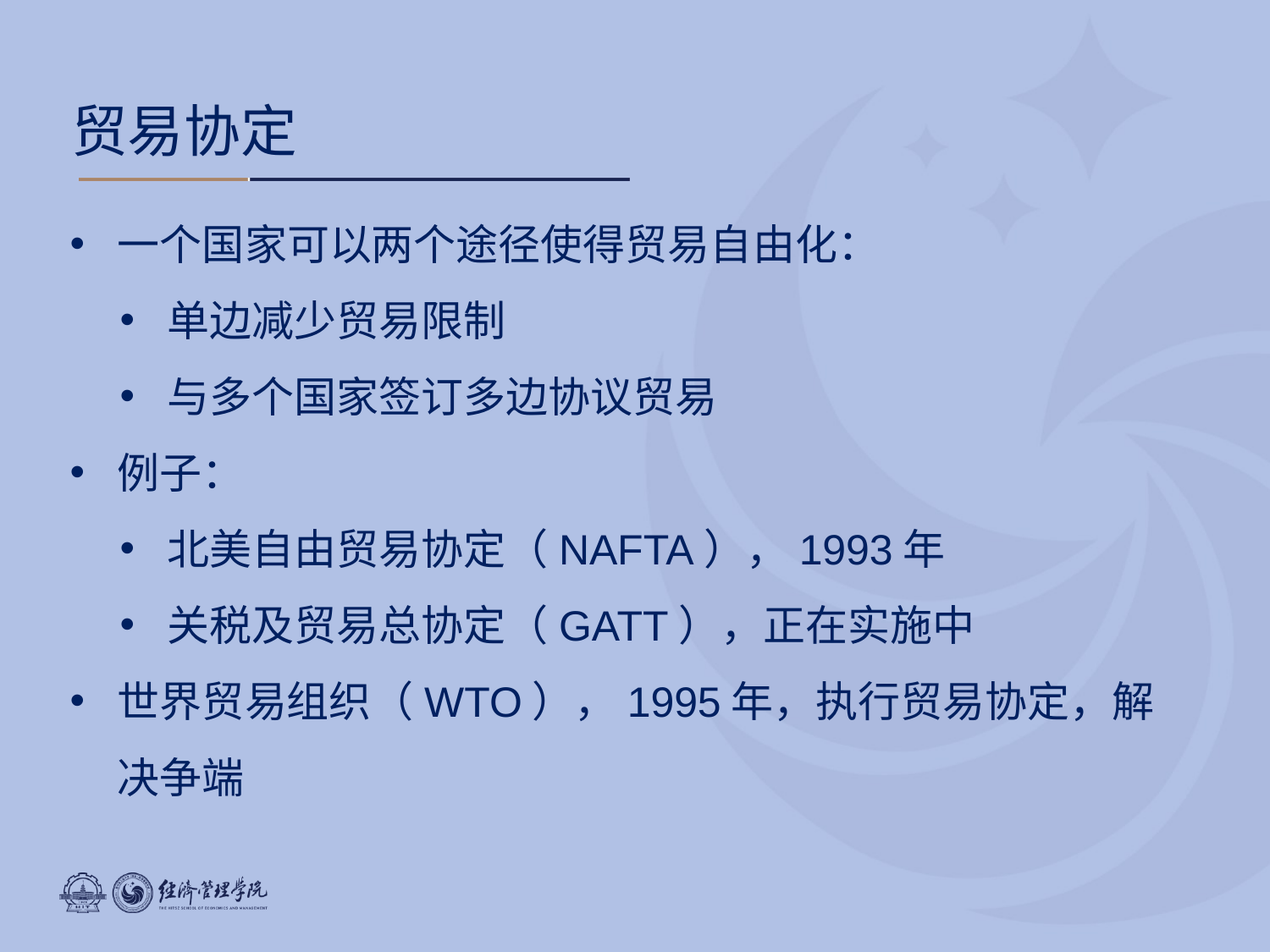

贸易协定
一个国家可以两个途径使得贸易自由化：
单边减少贸易限制
与多个国家签订多边协议贸易
例子：
北美自由贸易协定（NAFTA），1993年
关税及贸易总协定（GATT），正在实施中
世界贸易组织（WTO），1995年，执行贸易协定，解决争端